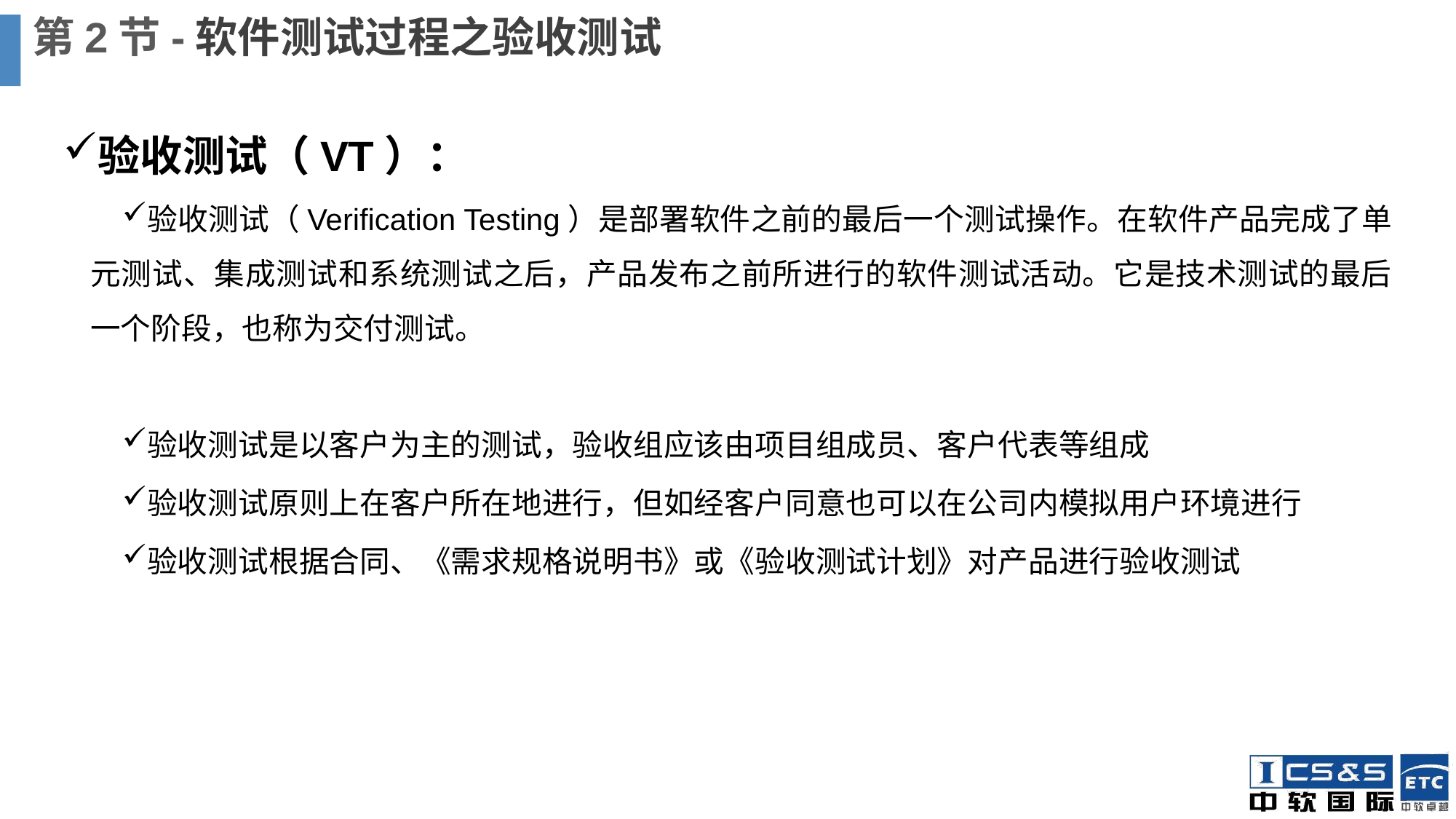

# 第2节-软件测试过程之验收测试
验收测试（VT）：
验收测试（Verification Testing）是部署软件之前的最后一个测试操作。在软件产品完成了单元测试、集成测试和系统测试之后，产品发布之前所进行的软件测试活动。它是技术测试的最后一个阶段，也称为交付测试。

验收测试是以客户为主的测试，验收组应该由项目组成员、客户代表等组成
验收测试原则上在客户所在地进行，但如经客户同意也可以在公司内模拟用户环境进行
验收测试根据合同、《需求规格说明书》或《验收测试计划》对产品进行验收测试